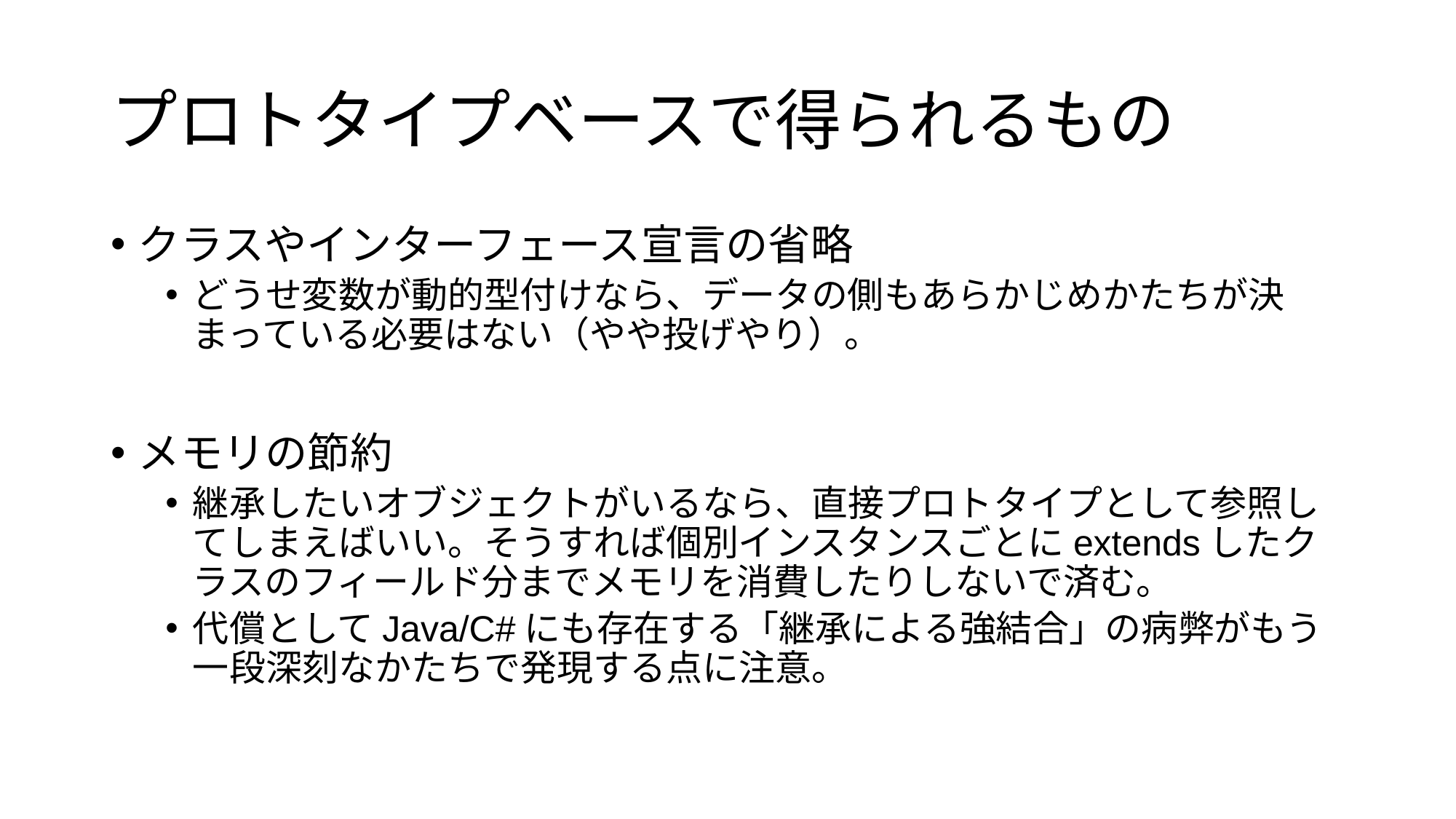

# プロトタイプベースで得られるもの
クラスやインターフェース宣言の省略
どうせ変数が動的型付けなら、データの側もあらかじめかたちが決まっている必要はない（やや投げやり）。

メモリの節約
継承したいオブジェクトがいるなら、直接プロトタイプとして参照してしまえばいい。そうすれば個別インスタンスごとにextendsしたクラスのフィールド分までメモリを消費したりしないで済む。
代償としてJava/C#にも存在する「継承による強結合」の病弊がもう一段深刻なかたちで発現する点に注意。